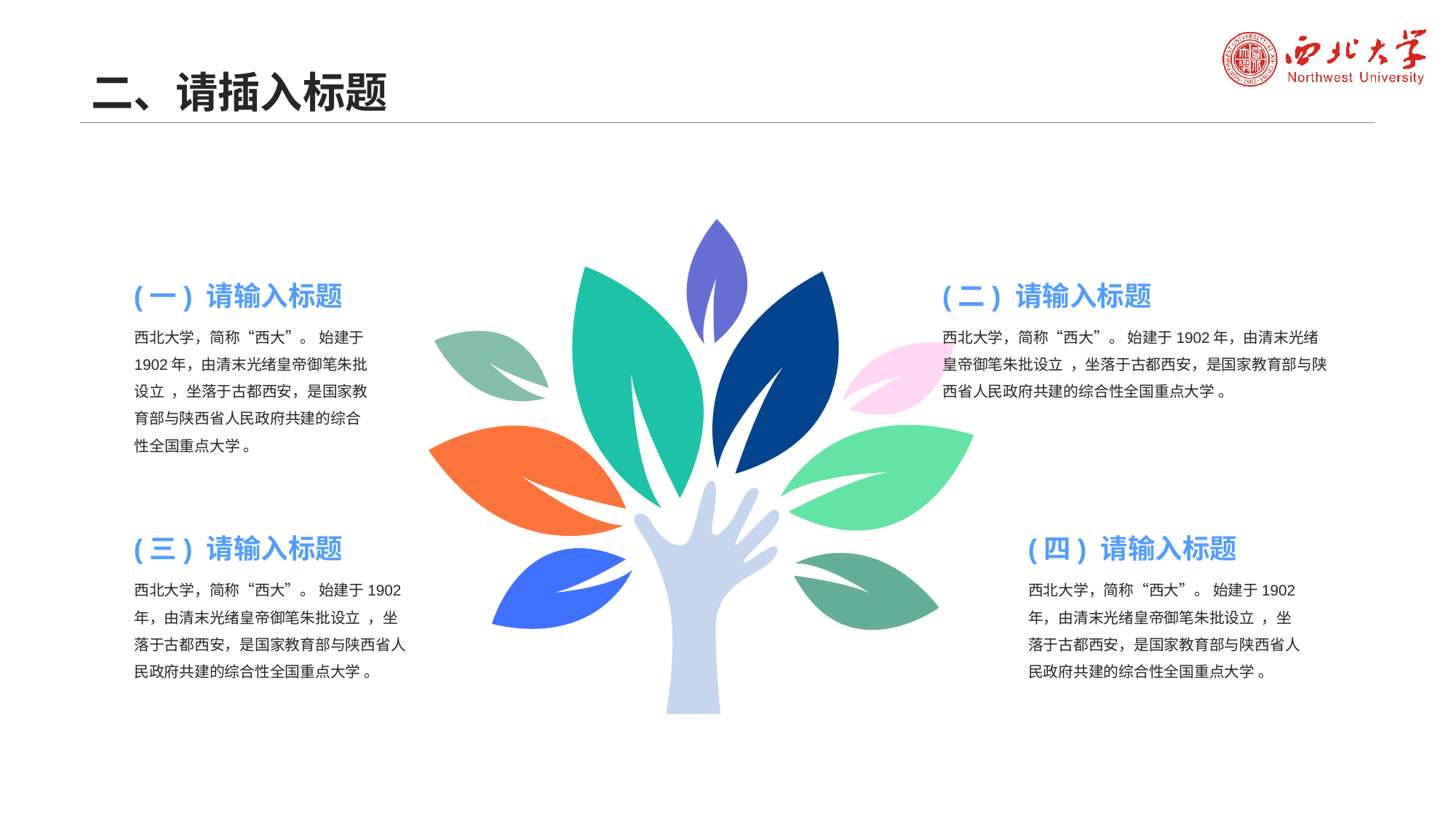

# 二、请插入标题

(一) 请输入标题
西北大学，简称“西大”。 始建于1902年，由清末光绪皇帝御笔朱批设立  ，坐落于古都西安，是国家教育部与陕西省人民政府共建的综合性全国重点大学 。
(二) 请输入标题
西北大学，简称“西大”。 始建于1902年，由清末光绪皇帝御笔朱批设立  ，坐落于古都西安，是国家教育部与陕西省人民政府共建的综合性全国重点大学 。

(三) 请输入标题
西北大学，简称“西大”。 始建于1902年，由清末光绪皇帝御笔朱批设立  ，坐落于古都西安，是国家教育部与陕西省人民政府共建的综合性全国重点大学 。
(四) 请输入标题
西北大学，简称“西大”。 始建于1902年，由清末光绪皇帝御笔朱批设立  ，坐落于古都西安，是国家教育部与陕西省人民政府共建的综合性全国重点大学 。

5